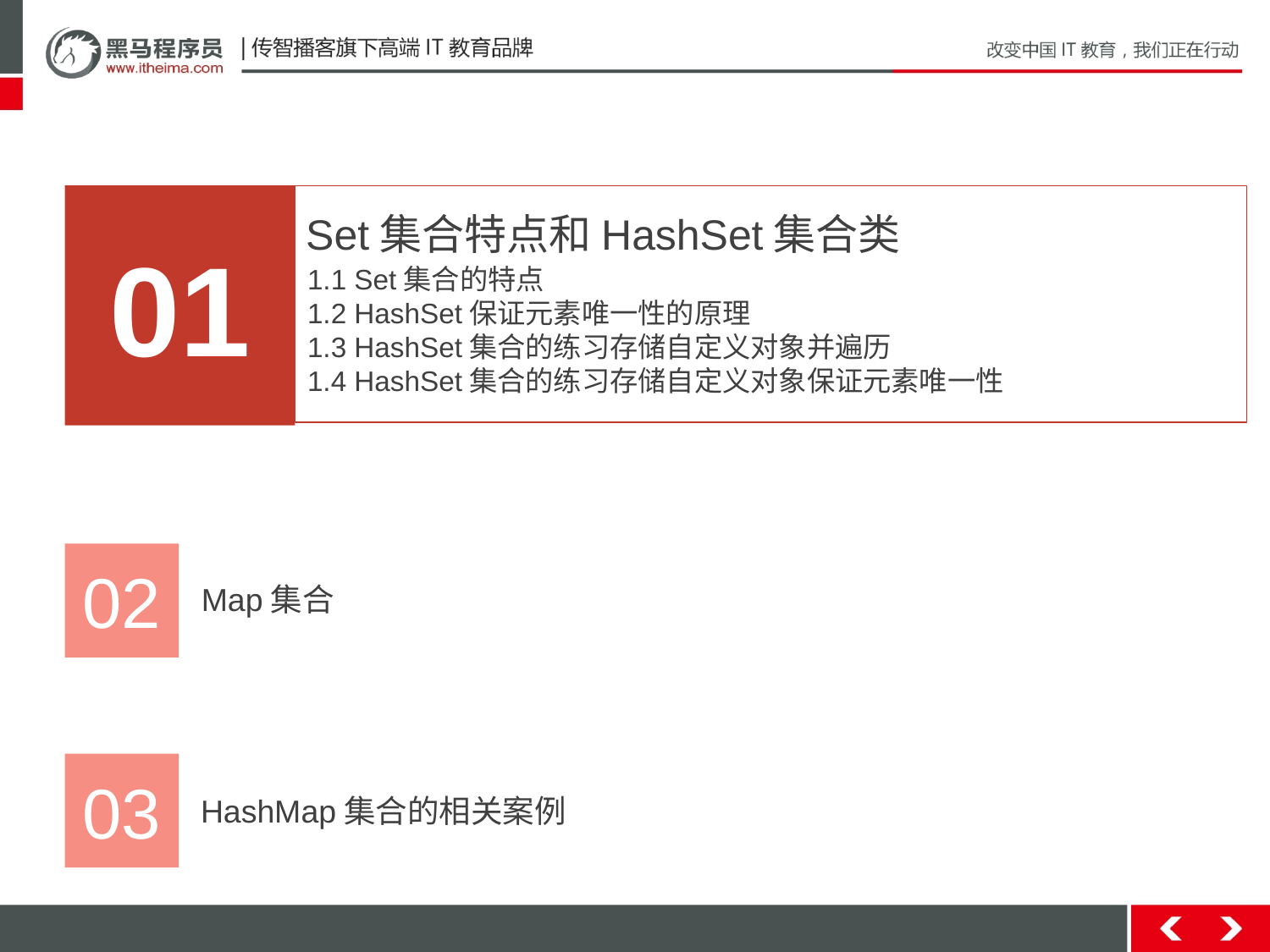

01
Set集合特点和HashSet集合类

1.1 Set集合的特点
1.2 HashSet保证元素唯一性的原理
1.3 HashSet集合的练习存储自定义对象并遍历
1.4 HashSet集合的练习存储自定义对象保证元素唯一性
02
 Map集合
03
  HashMap集合的相关案例